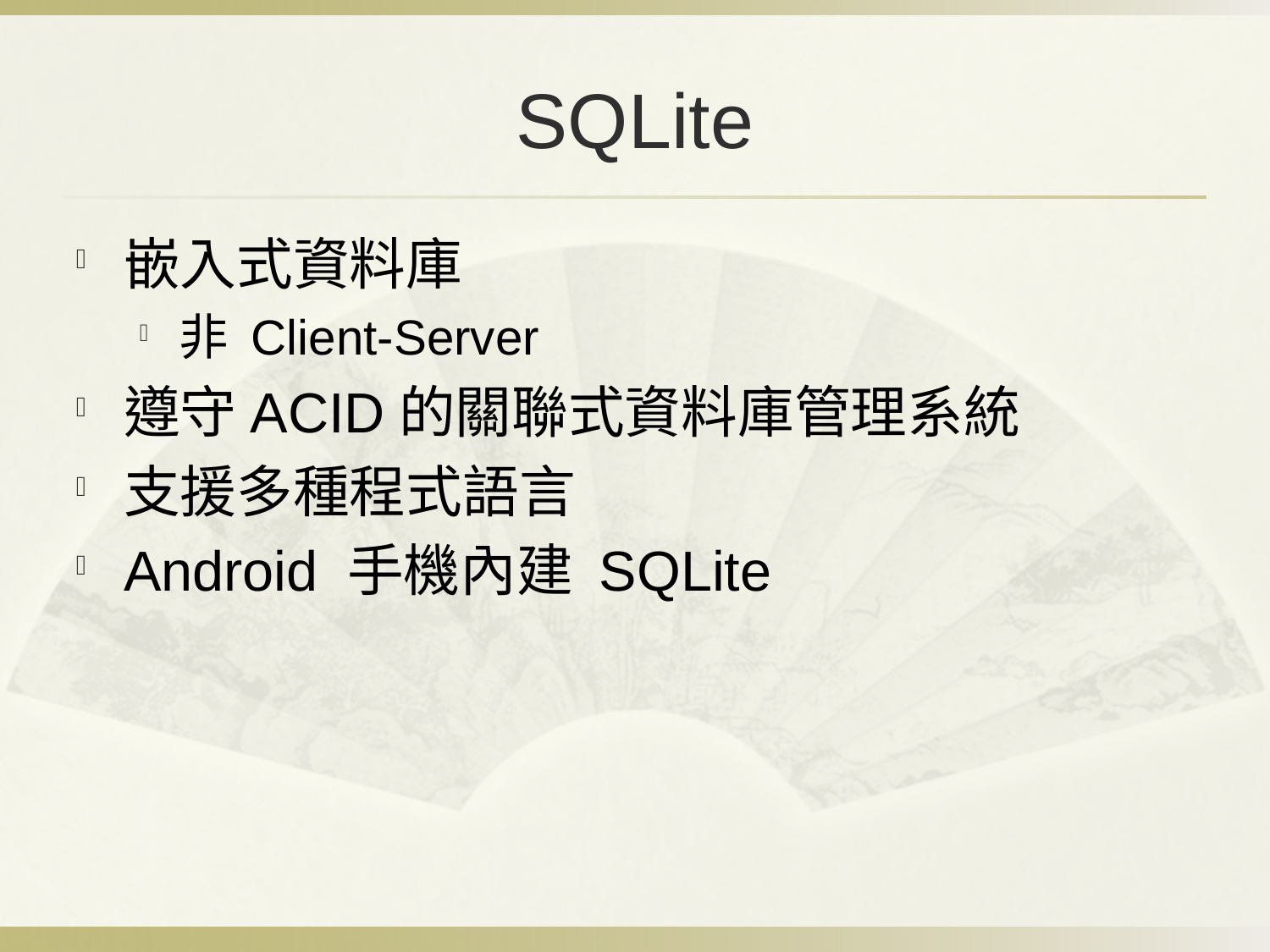

# SQLite
嵌入式資料庫
非 Client-Server
遵守ACID的關聯式資料庫管理系統
支援多種程式語言
Android 手機內建 SQLite